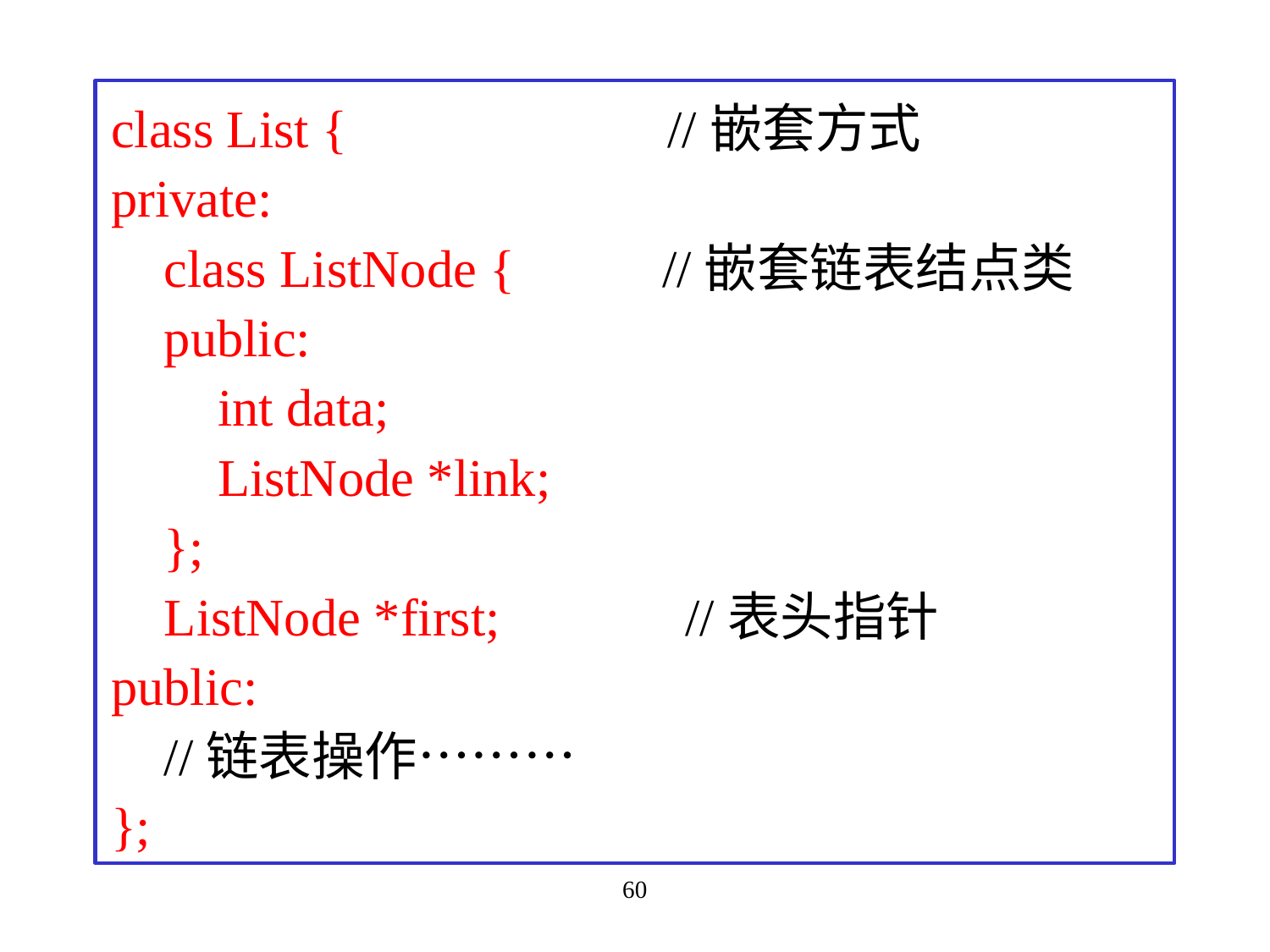

class List {                        //嵌套方式
private:
    class ListNode {           //嵌套链表结点类
    public:
        int data;
        ListNode *link;
    };
    ListNode *first;    	     //表头指针
public:
    //链表操作………
};

60